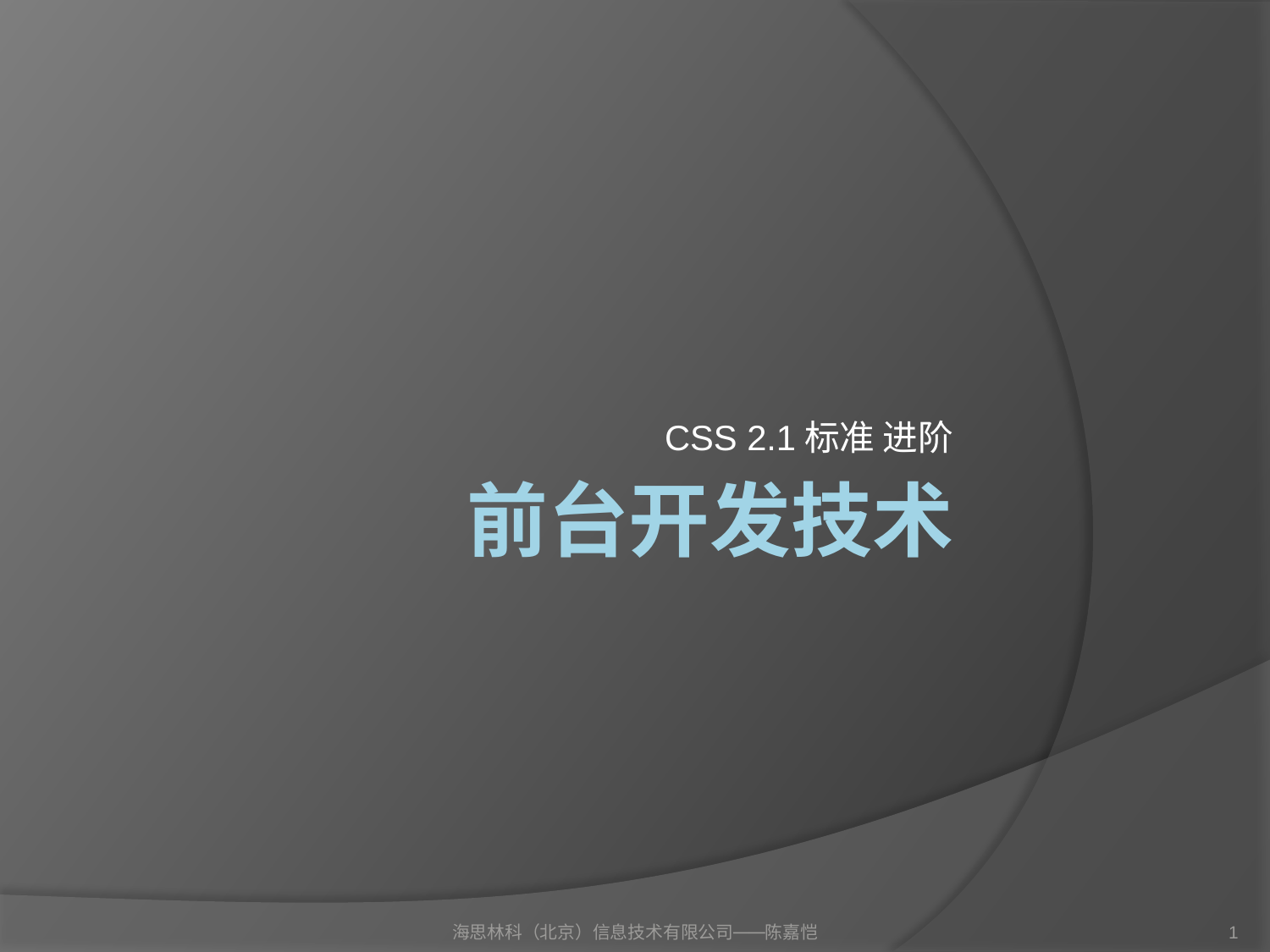

CSS 2.1标准 进阶
# 前台开发技术
海思林科（北京）信息技术有限公司——陈嘉恺
1